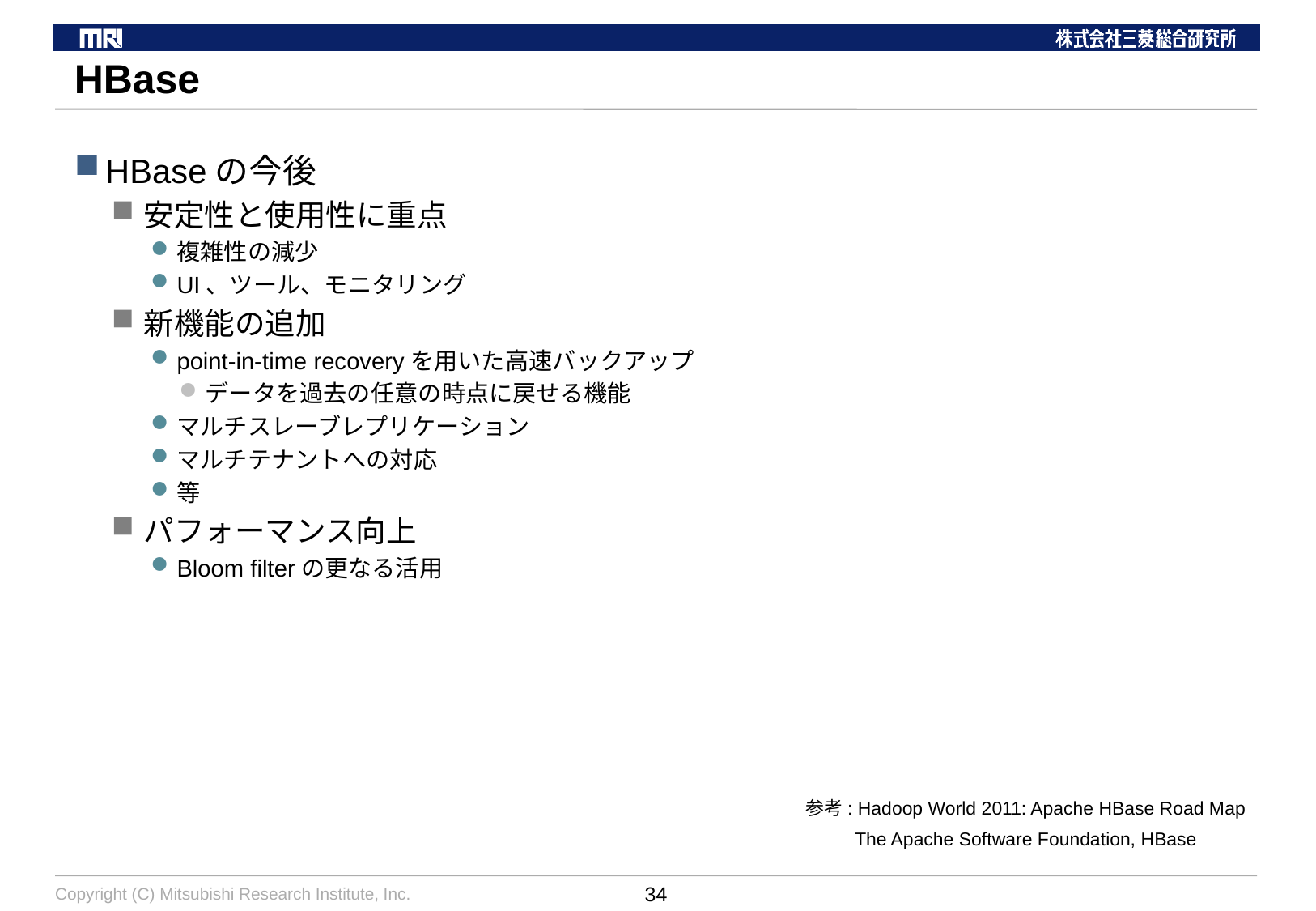

# HBase
HBaseの今後
安定性と使用性に重点
複雑性の減少
UI、ツール、モニタリング
新機能の追加
point-in-time recoveryを用いた高速バックアップ
データを過去の任意の時点に戻せる機能
マルチスレーブレプリケーション
マルチテナントへの対応
等
パフォーマンス向上
Bloom filterの更なる活用

参考: Hadoop World 2011: Apache HBase Road Map
The Apache Software Foundation, HBase
Copyright (C) Mitsubishi Research Institute, Inc.
34